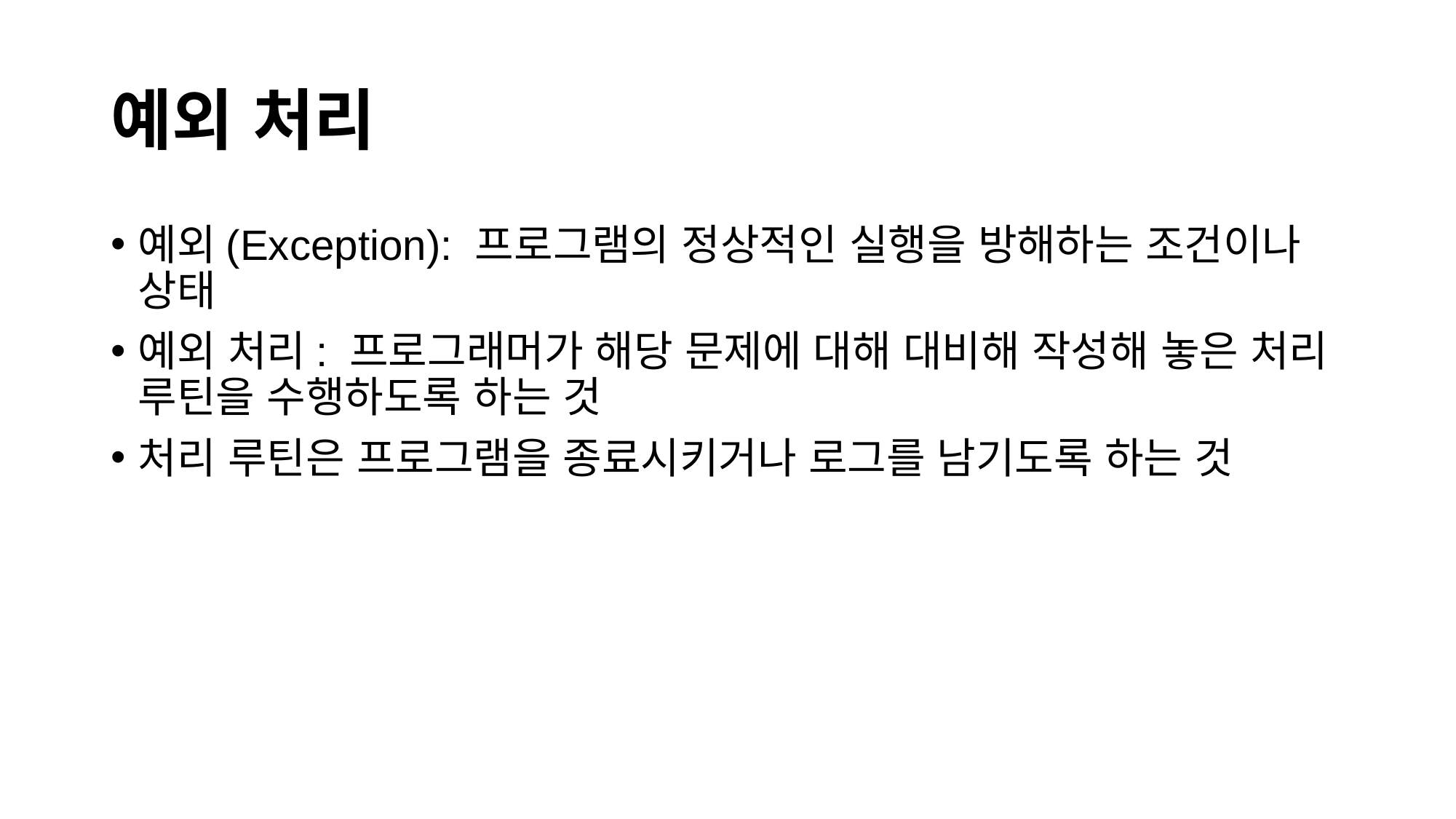

# 예외 처리
예외(Exception): 프로그램의 정상적인 실행을 방해하는 조건이나 상태
예외 처리: 프로그래머가 해당 문제에 대해 대비해 작성해 놓은 처리 루틴을 수행하도록 하는 것
처리 루틴은 프로그램을 종료시키거나 로그를 남기도록 하는 것